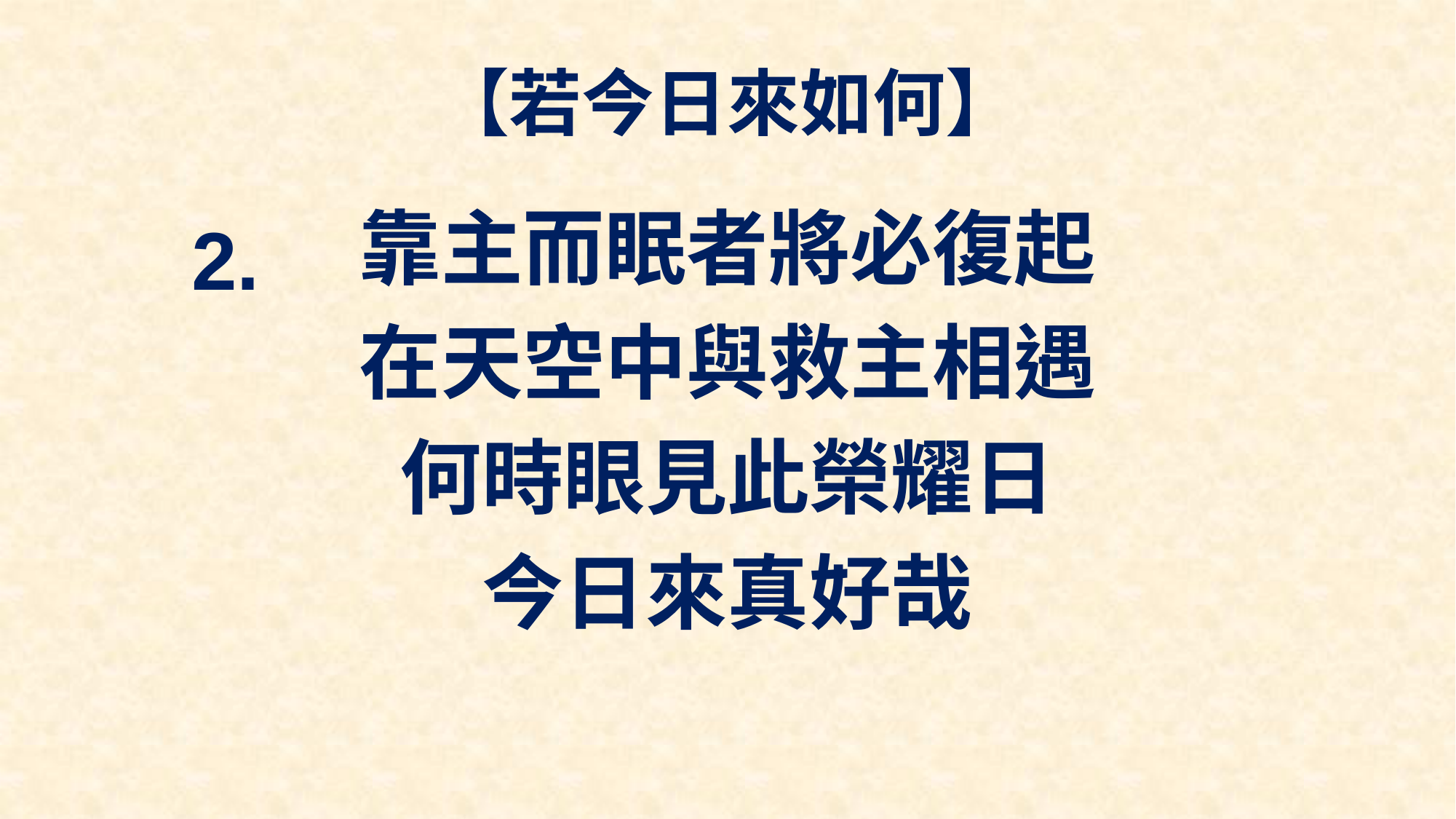

# 【若今日來如何】
靠主而眠者將必復起
在天空中與救主相遇
何時眼見此榮耀日
今日來真好哉
2.